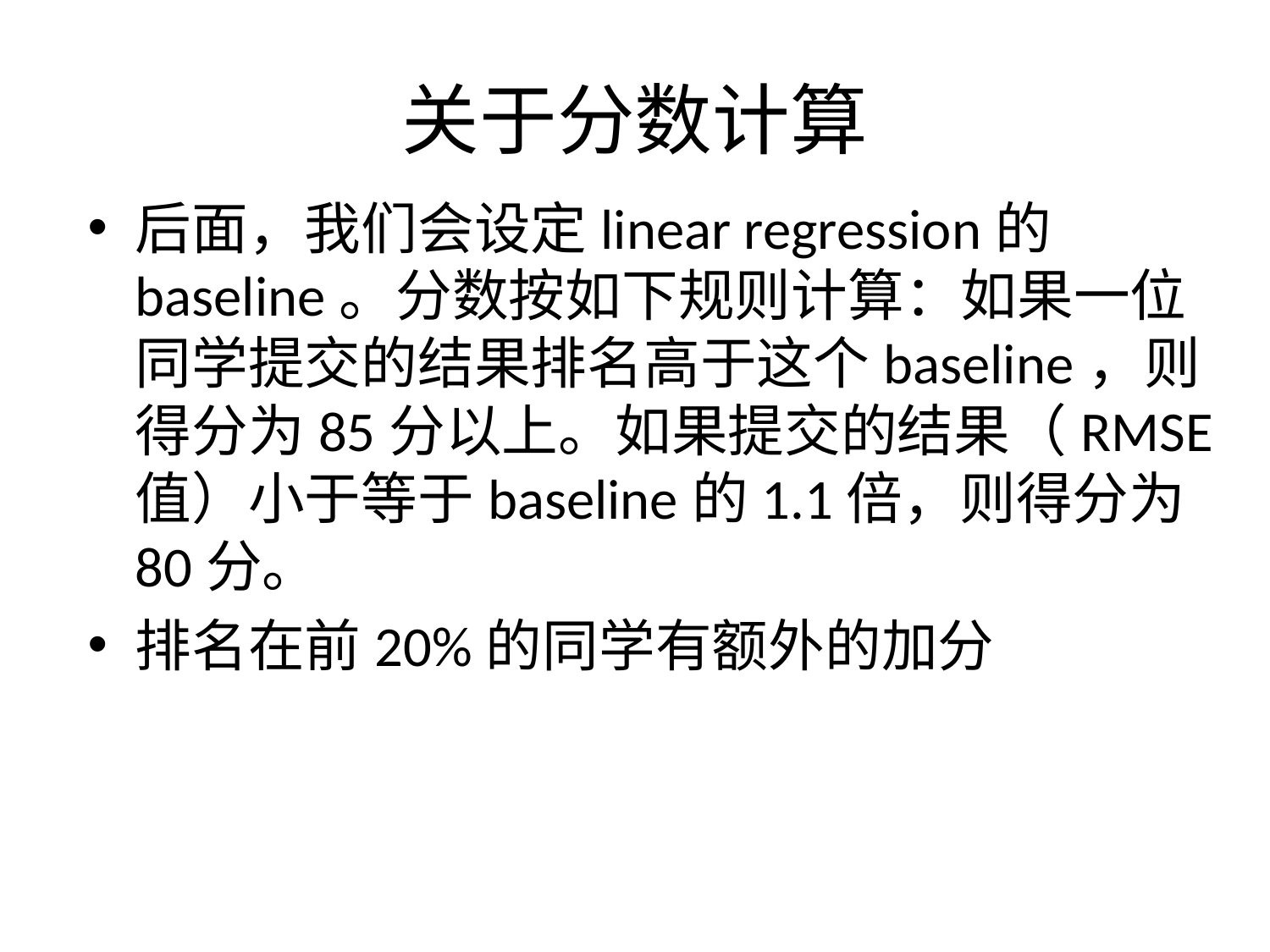

# 关于分数计算
后面，我们会设定linear regression的baseline。分数按如下规则计算：如果一位同学提交的结果排名高于这个baseline，则得分为85分以上。如果提交的结果（RMSE值）小于等于baseline的1.1倍，则得分为80分。
排名在前20%的同学有额外的加分